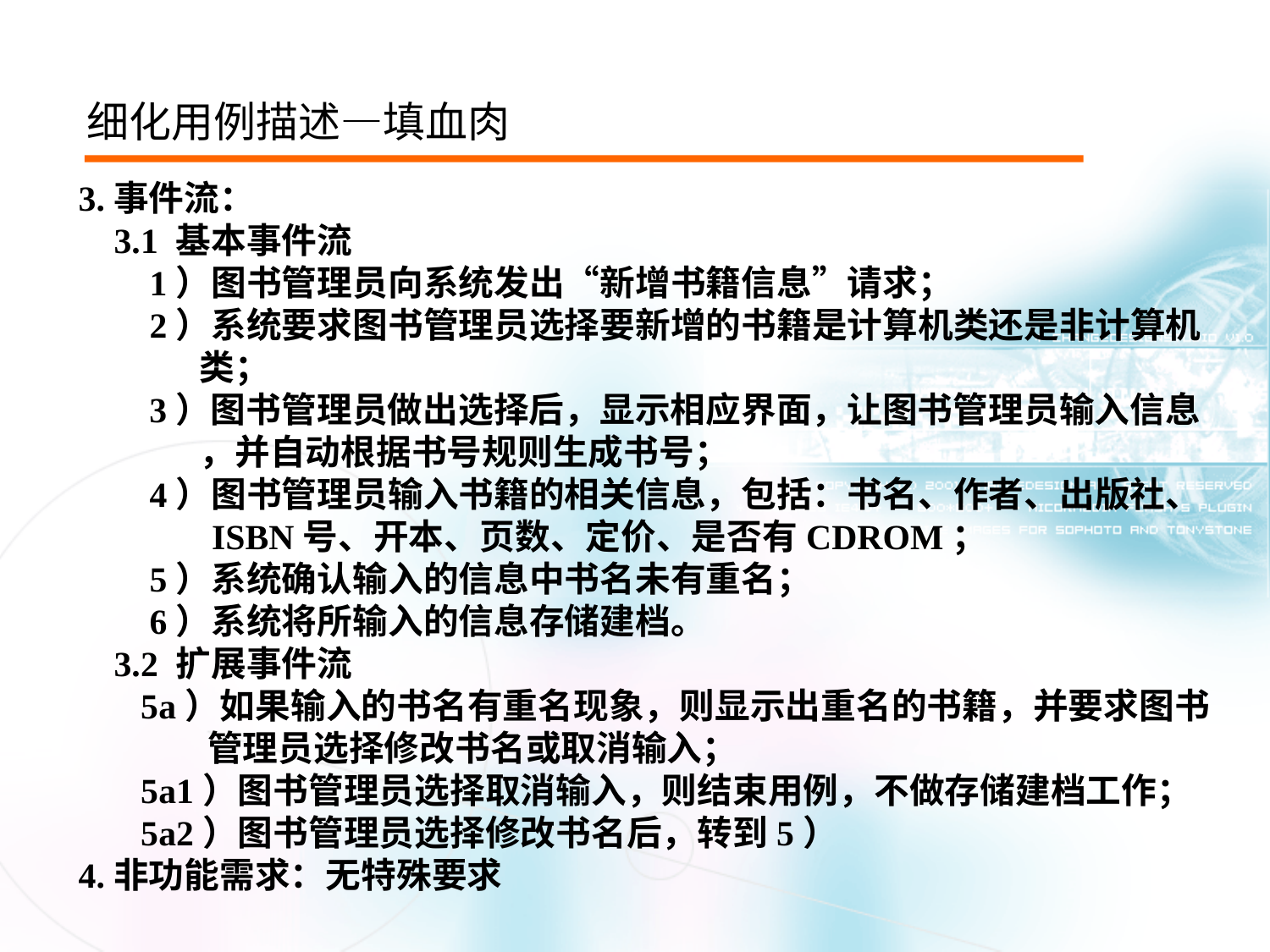

细化用例描述—填血肉
3.事件流：
    3.1 基本事件流
        1）图书管理员向系统发出“新增书籍信息”请求；
        2）系统要求图书管理员选择要新增的书籍是计算机类还是非计算机
              类；
            3）图书管理员做出选择后，显示相应界面，让图书管理员输入信息
              ，并自动根据书号规则生成书号；
        4）图书管理员输入书籍的相关信息，包括：书名、作者、出版社、
               ISBN号、开本、页数、定价、是否有CDROM；
        5）系统确认输入的信息中书名未有重名；
        6）系统将所输入的信息存储建档。
    3.2 扩展事件流
       5a）如果输入的书名有重名现象，则显示出重名的书籍，并要求图书
               管理员选择修改书名或取消输入；
       5a1）图书管理员选择取消输入，则结束用例，不做存储建档工作；
       5a2）图书管理员选择修改书名后，转到5）
4.非功能需求：无特殊要求